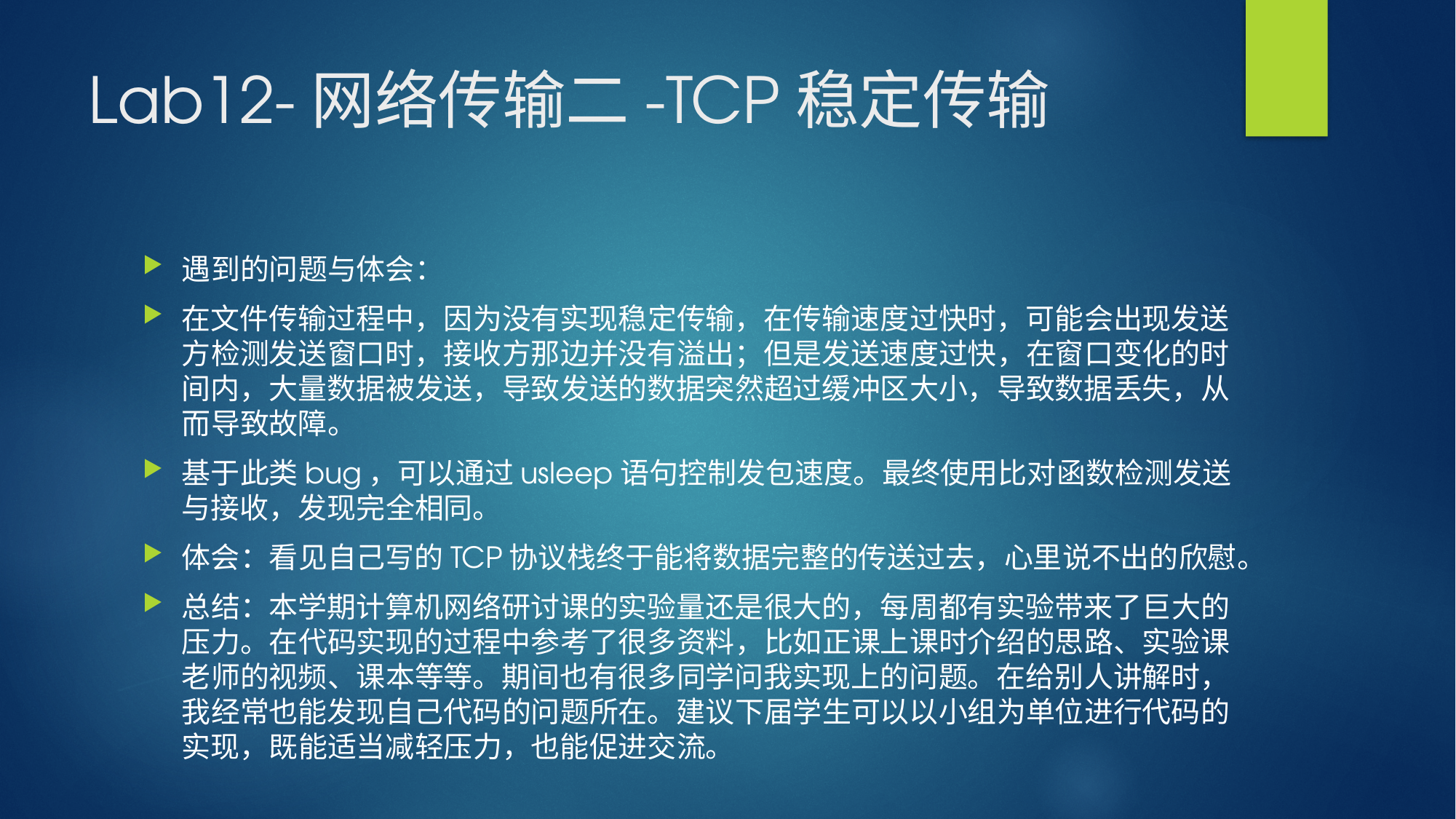

# Lab12-网络传输二-TCP稳定传输
遇到的问题与体会：
在文件传输过程中，因为没有实现稳定传输，在传输速度过快时，可能会出现发送方检测发送窗口时，接收方那边并没有溢出；但是发送速度过快，在窗口变化的时间内，大量数据被发送，导致发送的数据突然超过缓冲区大小，导致数据丢失，从而导致故障。
基于此类bug，可以通过usleep语句控制发包速度。最终使用比对函数检测发送与接收，发现完全相同。
体会：看见自己写的TCP协议栈终于能将数据完整的传送过去，心里说不出的欣慰。
总结：本学期计算机网络研讨课的实验量还是很大的，每周都有实验带来了巨大的压力。在代码实现的过程中参考了很多资料，比如正课上课时介绍的思路、实验课老师的视频、课本等等。期间也有很多同学问我实现上的问题。在给别人讲解时，我经常也能发现自己代码的问题所在。建议下届学生可以以小组为单位进行代码的实现，既能适当减轻压力，也能促进交流。